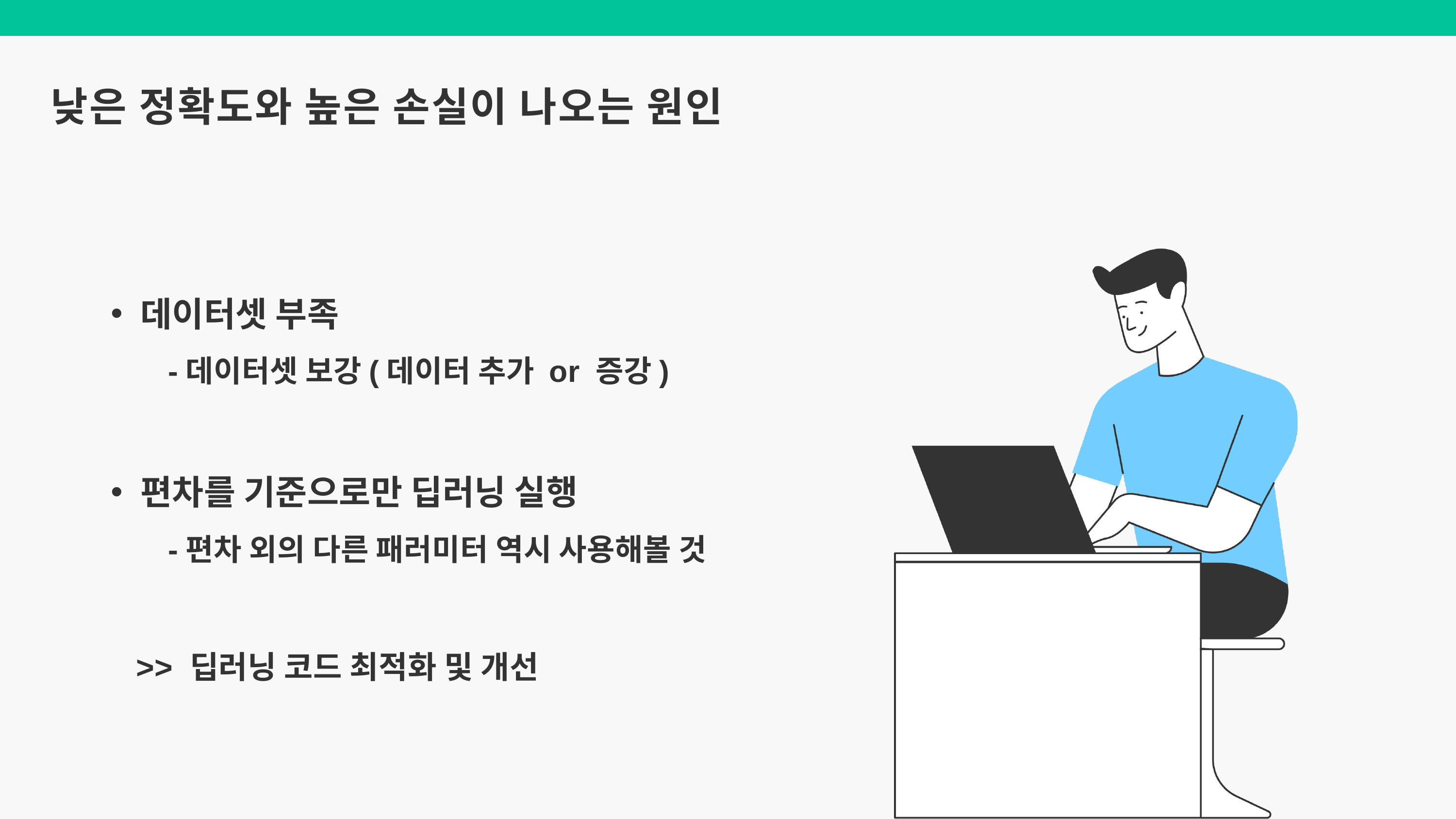

낮은 정확도와 높은 손실이 나오는 원인

데이터셋 부족
          -데이터셋 보강(데이터 추가 or 증강)

편차를 기준으로만 딥러닝 실행
          -편차 외의 다른 패러미터 역시 사용해볼 것

      >> 딥러닝 코드 최적화 및 개선